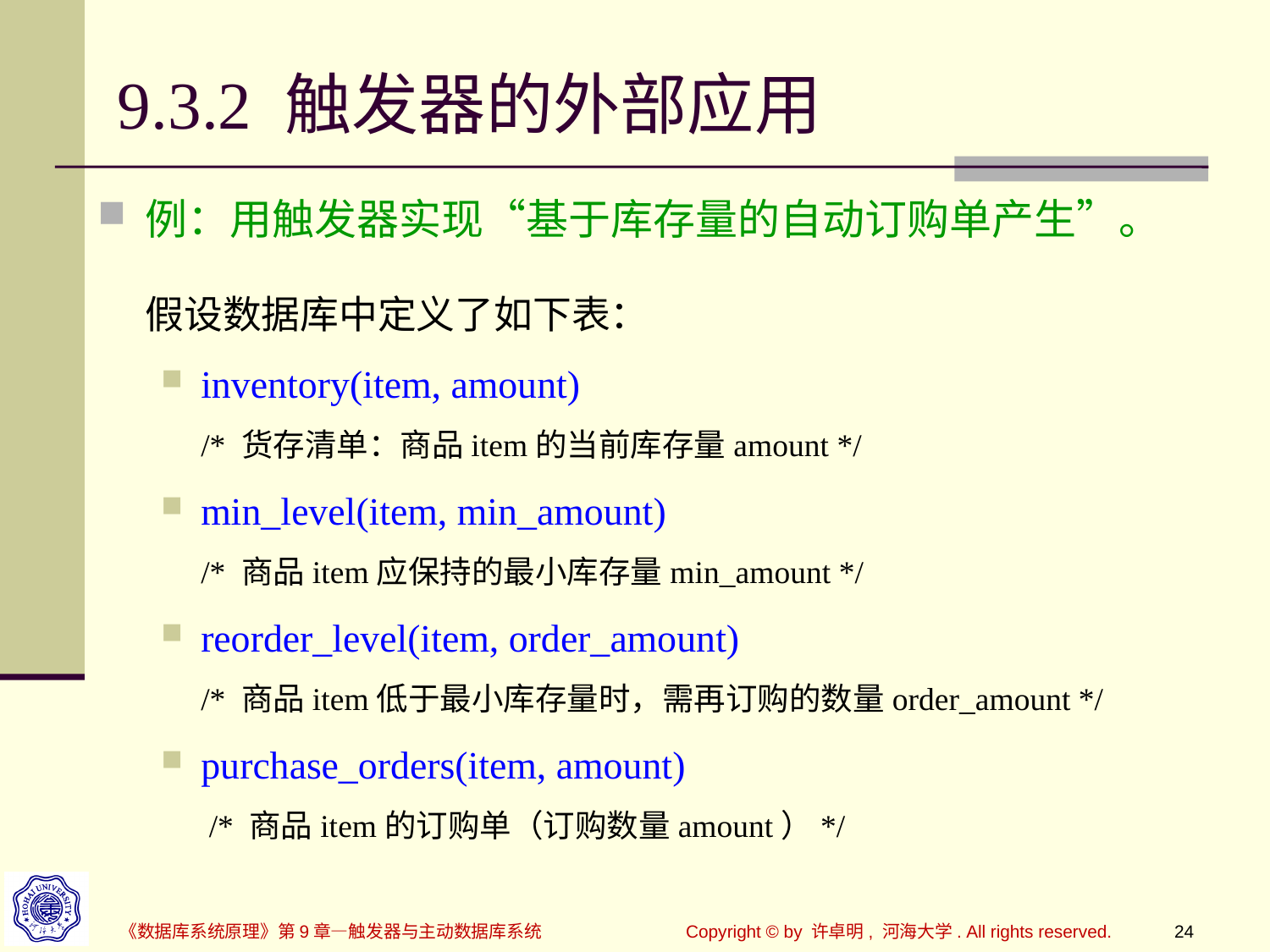

# 9.3.2 触发器的外部应用
例：用触发器实现“基于库存量的自动订购单产生”。
假设数据库中定义了如下表：
inventory(item, amount)
/* 货存清单：商品item的当前库存量amount */
min_level(item, min_amount)
/* 商品item应保持的最小库存量min_amount */
reorder_level(item, order_amount)
/* 商品item低于最小库存量时，需再订购的数量order_amount */
purchase_orders(item, amount)
 /* 商品item的订购单（订购数量amount）*/
《数据库系统原理》第9章—触发器与主动数据库系统
Copyright © by 许卓明, 河海大学. All rights reserved.
24